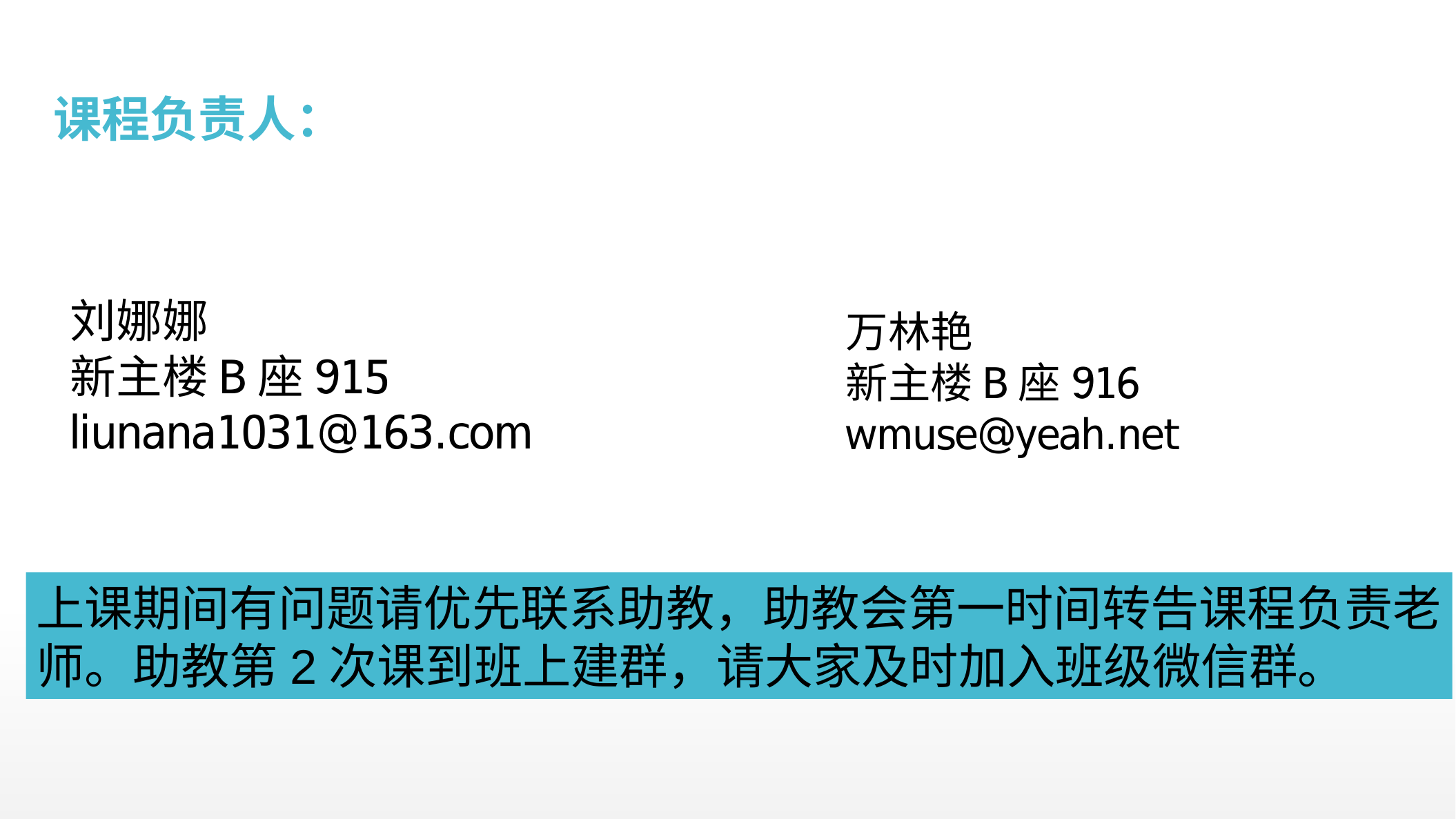

课程负责人：
刘娜娜
新主楼B座915
liunana1031@163.com
万林艳
新主楼B座916
wmuse@yeah.net
上课期间有问题请优先联系助教，助教会第一时间转告课程负责老师。助教第2次课到班上建群，请大家及时加入班级微信群。